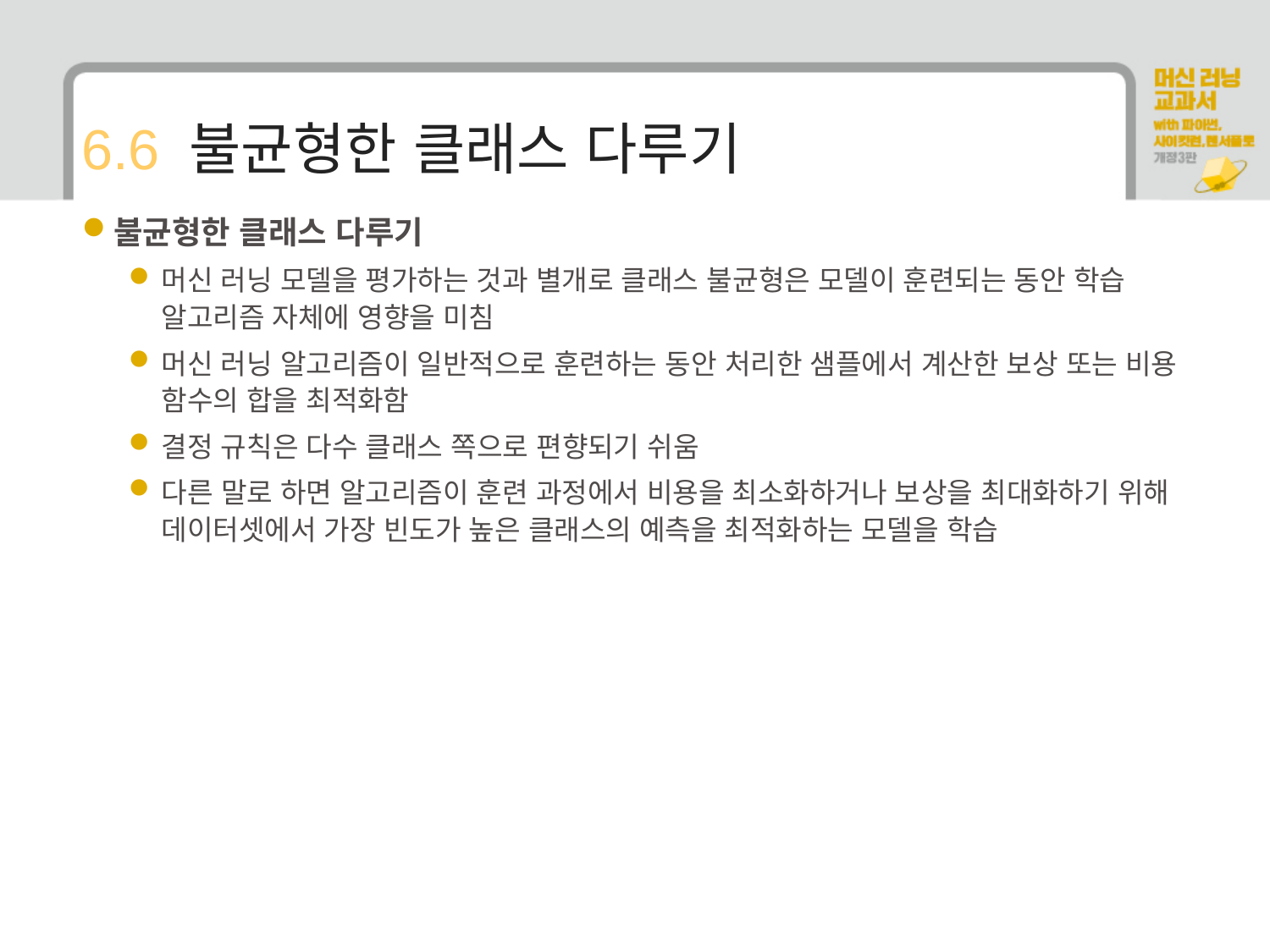

# 6.6 불균형한 클래스 다루기
불균형한 클래스 다루기
머신 러닝 모델을 평가하는 것과 별개로 클래스 불균형은 모델이 훈련되는 동안 학습 알고리즘 자체에 영향을 미침
머신 러닝 알고리즘이 일반적으로 훈련하는 동안 처리한 샘플에서 계산한 보상 또는 비용 함수의 합을 최적화함
결정 규칙은 다수 클래스 쪽으로 편향되기 쉬움
다른 말로 하면 알고리즘이 훈련 과정에서 비용을 최소화하거나 보상을 최대화하기 위해 데이터셋에서 가장 빈도가 높은 클래스의 예측을 최적화하는 모델을 학습